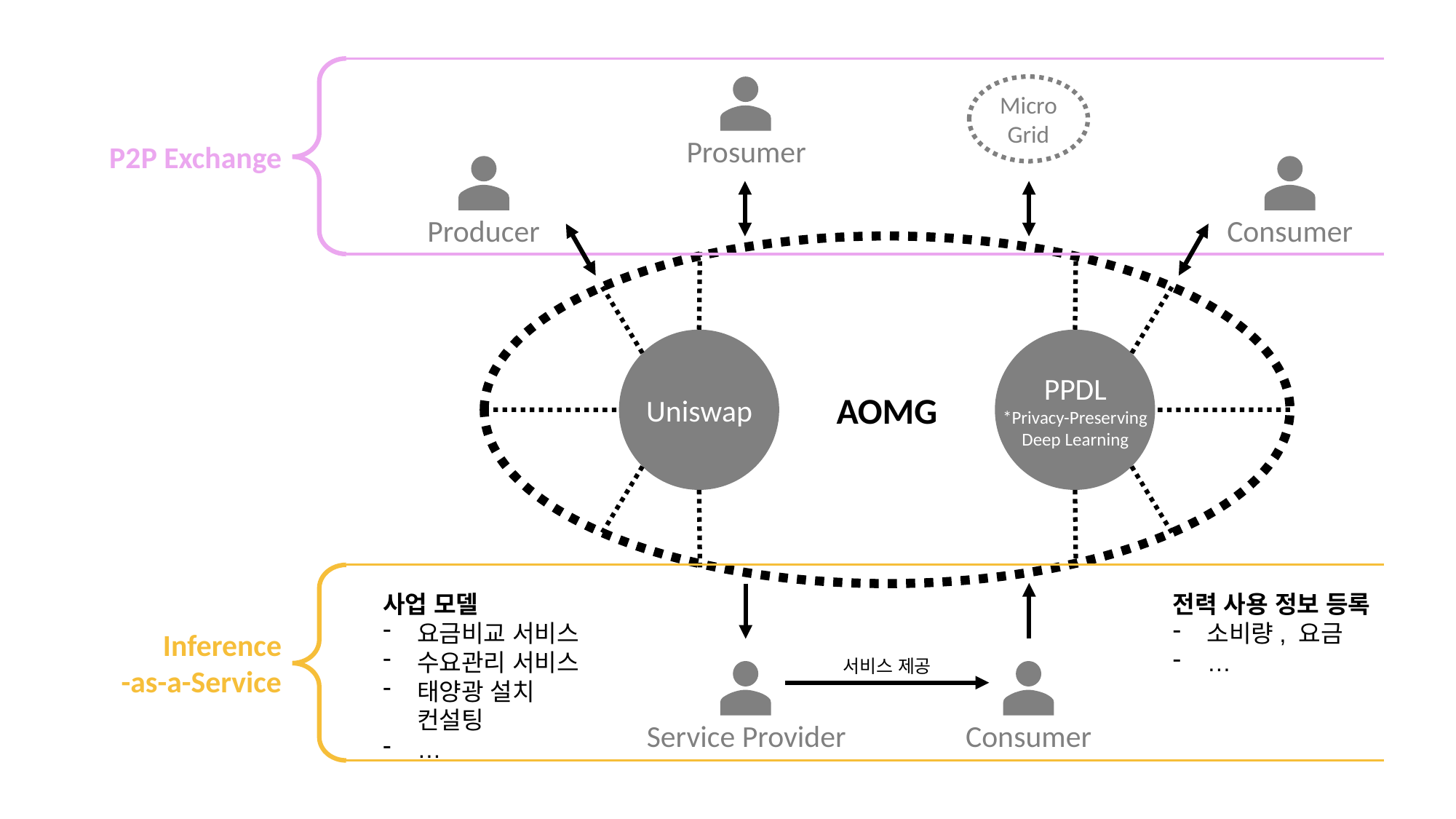

Micro
Grid

Prosumer
P2P Exchange

Producer
Consumer

Uniswap

PPDL
*Privacy-Preserving
Deep Learning
AOMG

사업 모델
요금비교 서비스
수요관리 서비스
태양광 설치 컨설팅
…
전력 사용 정보 등록
소비량, 요금
…
Inference
-as-a-Service
서비스 제공

Service Provider
Consumer